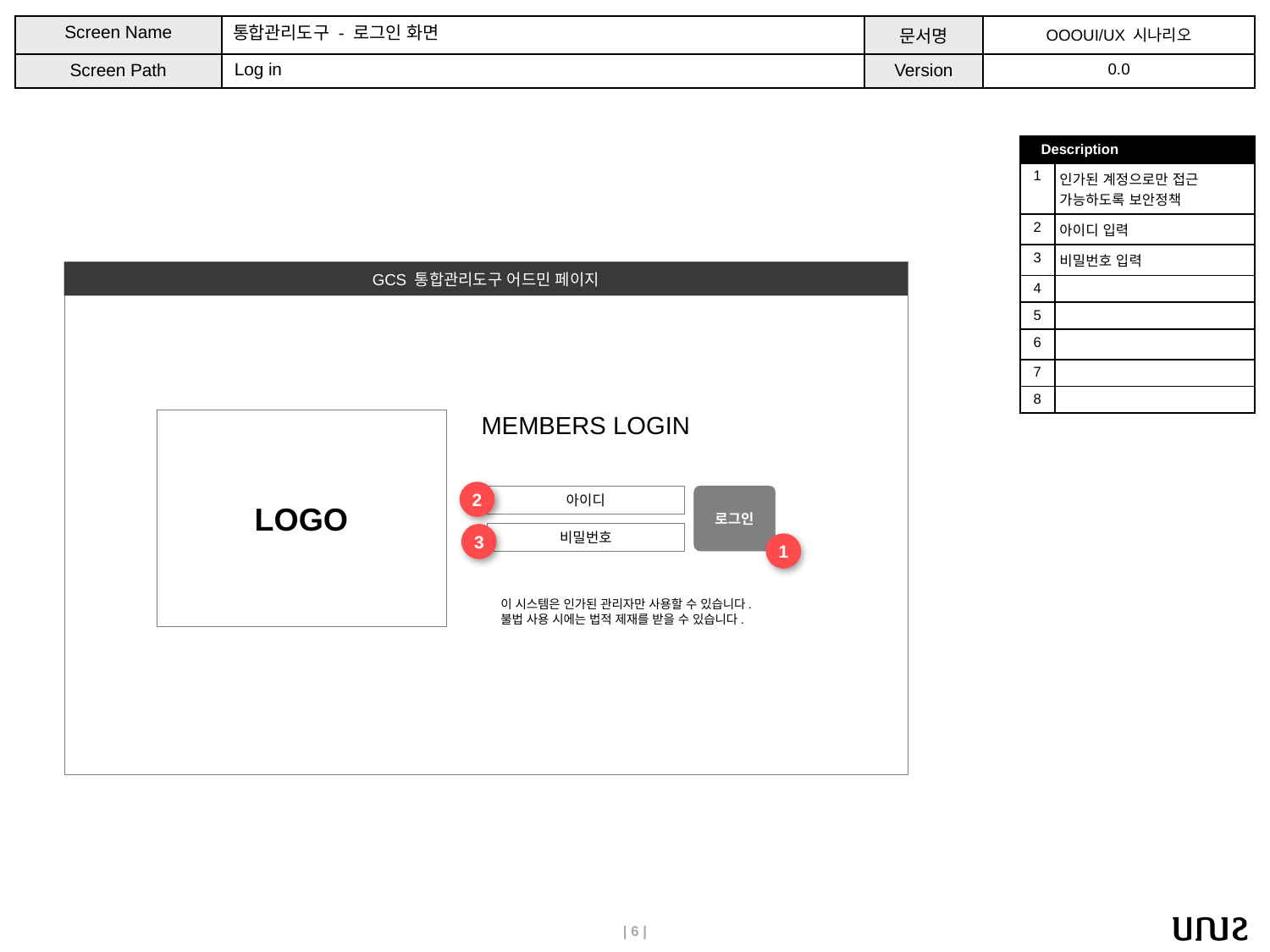

# 통합관리도구 - 로그인 화면
Log in
| Description |  |
| --- | --- |
| 1 | 인가된 계정으로만 접근 가능하도록 보안정책 |
| 2 | 아이디 입력 |
| 3 | 비밀번호 입력 |
| 4 |  |
| 5 |  |
| 6 |  |
| 7 |  |
| 8 |  |
GCS 통합관리도구 어드민 페이지

LOGO
MEMBERS LOGIN
2
아이디
로그인
비밀번호
3
1
이 시스템은 인가된 관리자만 사용할 수 있습니다.
불법 사용 시에는 법적 제재를 받을 수 있습니다.
| 6 |